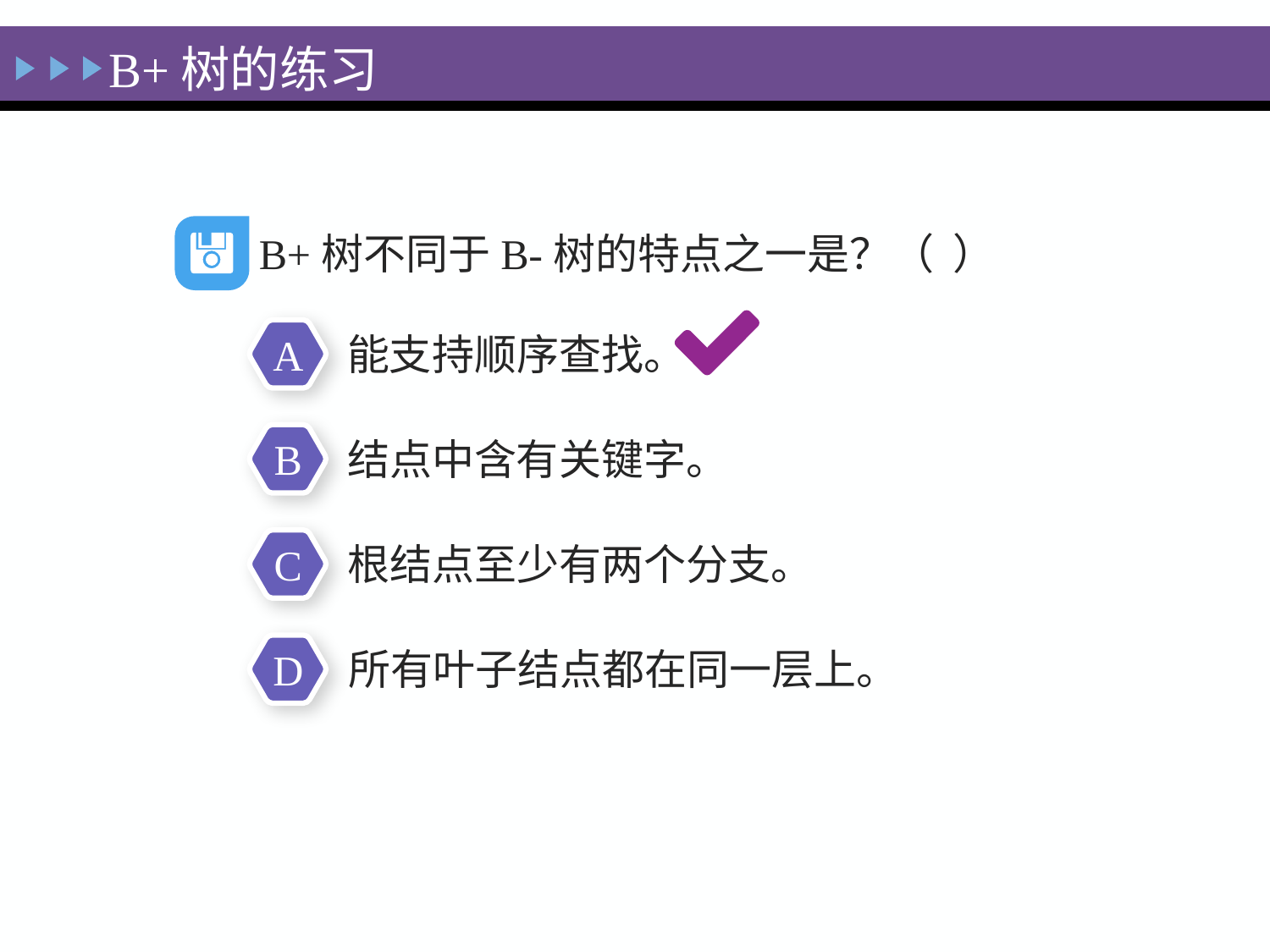

B+树的练习

B+树不同于B-树的特点之一是？（  ）

A
能支持顺序查找。

B
结点中含有关键字。

C
根结点至少有两个分支。

D
所有叶子结点都在同一层上。